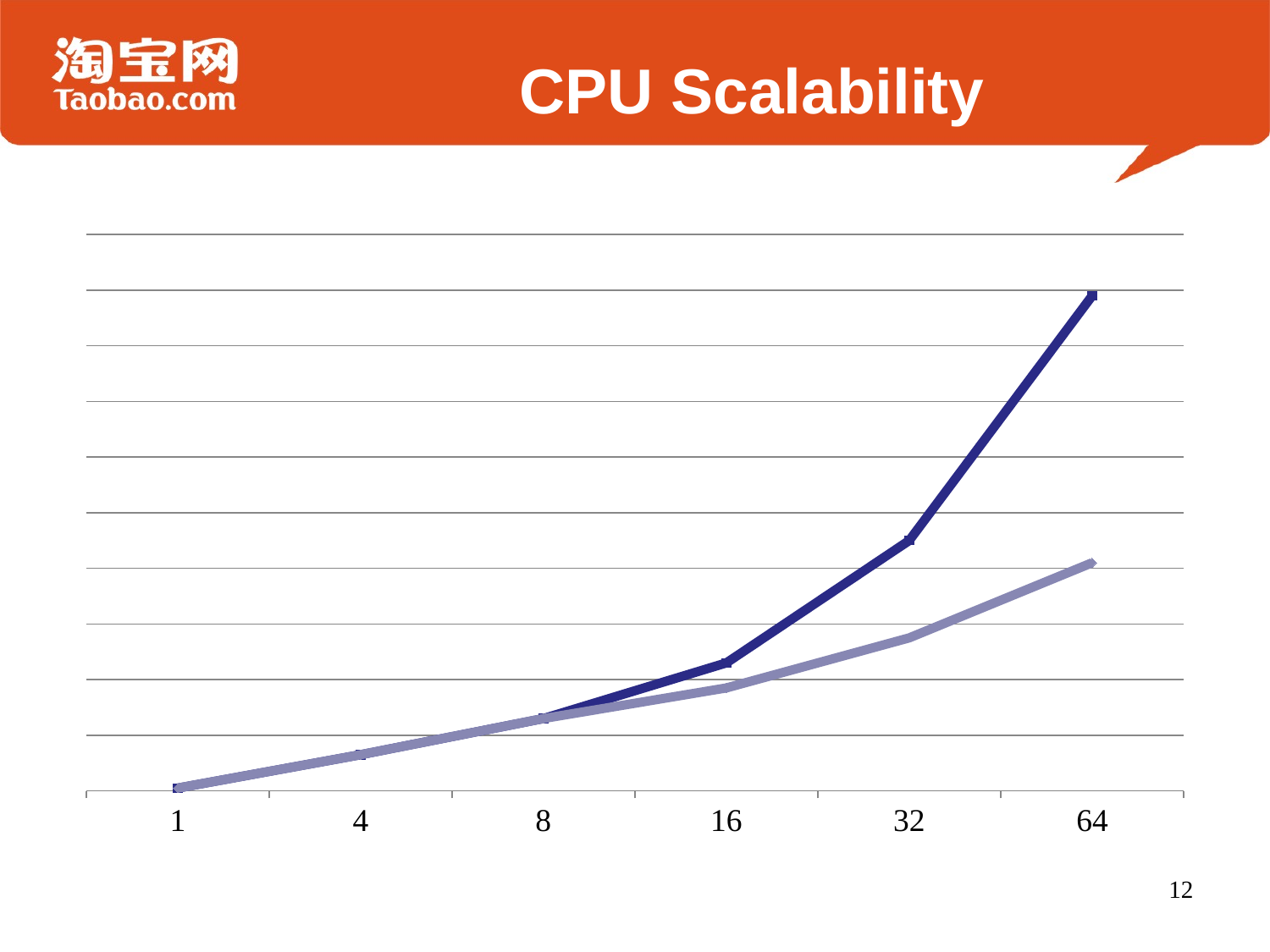

# CPU Scalability

### Chart

| Category | 理论 | 现实 |
|---|---|---|
| 1 | 1.0 | 1.0 |
| 4 | 13.0 | 13.0 |
| 8 | 26.0 | 26.0 |
| 16 | 46.0 | 37.0 |
| 32 | 90.0 | 55.0 |
| 64 | 178.0 | 82.0 |
12